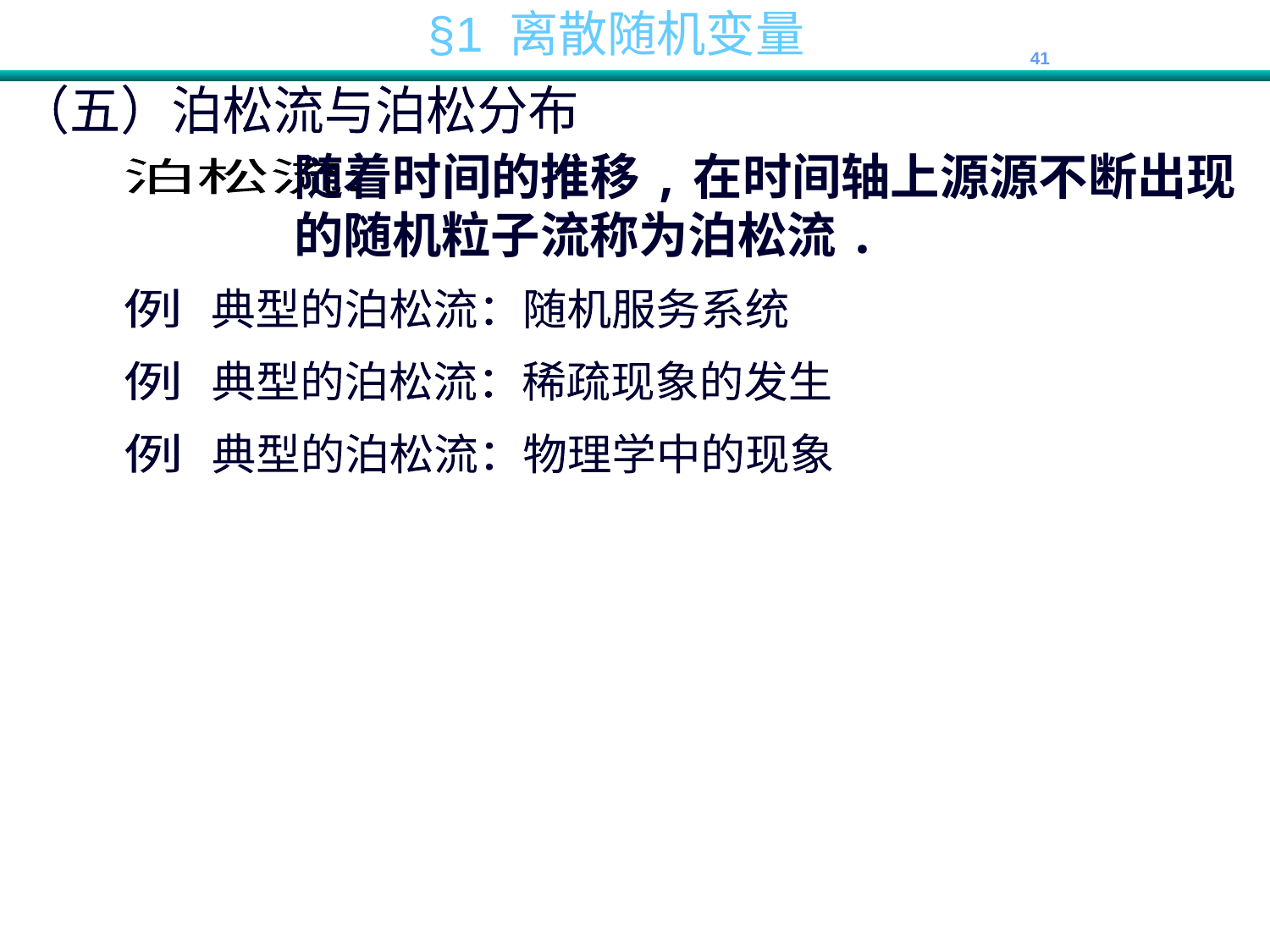

（五）泊松流与泊松分布
随着时间的推移,在时间轴上源源不断出现的随机粒子流称为泊松流.
泊松流:
典型的泊松流：随机服务系统
例
典型的泊松流：稀疏现象的发生
例
典型的泊松流：物理学中的现象
例